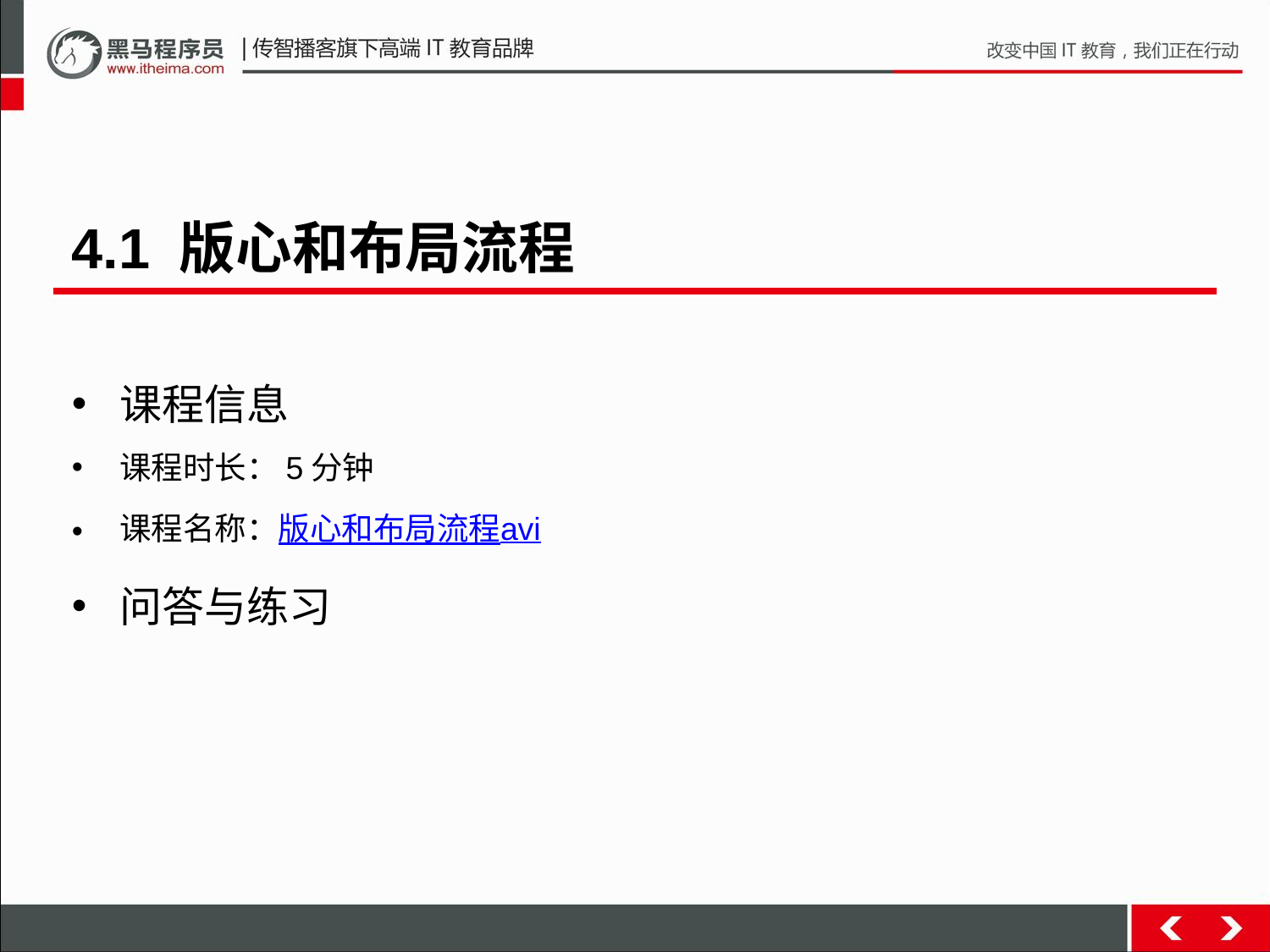

4.1 版心和布局流程
课程信息
课程时长：5分钟
课程名称：版心和布局流程avi
问答与练习